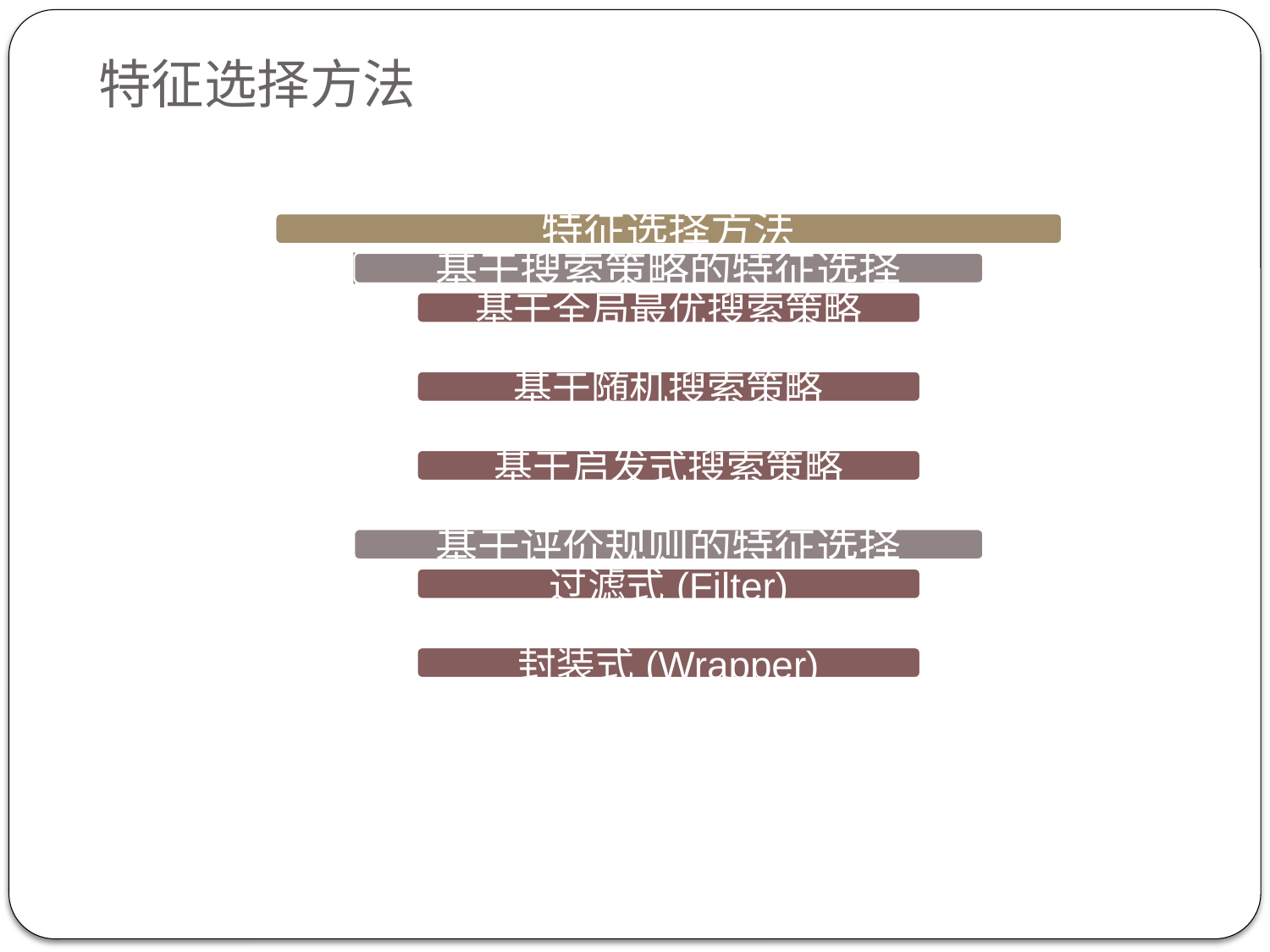

# 特征选择方法
特征选择方法
基于搜索策略的特征选择
基于全局最优搜索策略
基于随机搜索策略
基于评价规则的特征选择
过滤式(Filter)
基于启发式搜索策略
封装式(Wrapper)